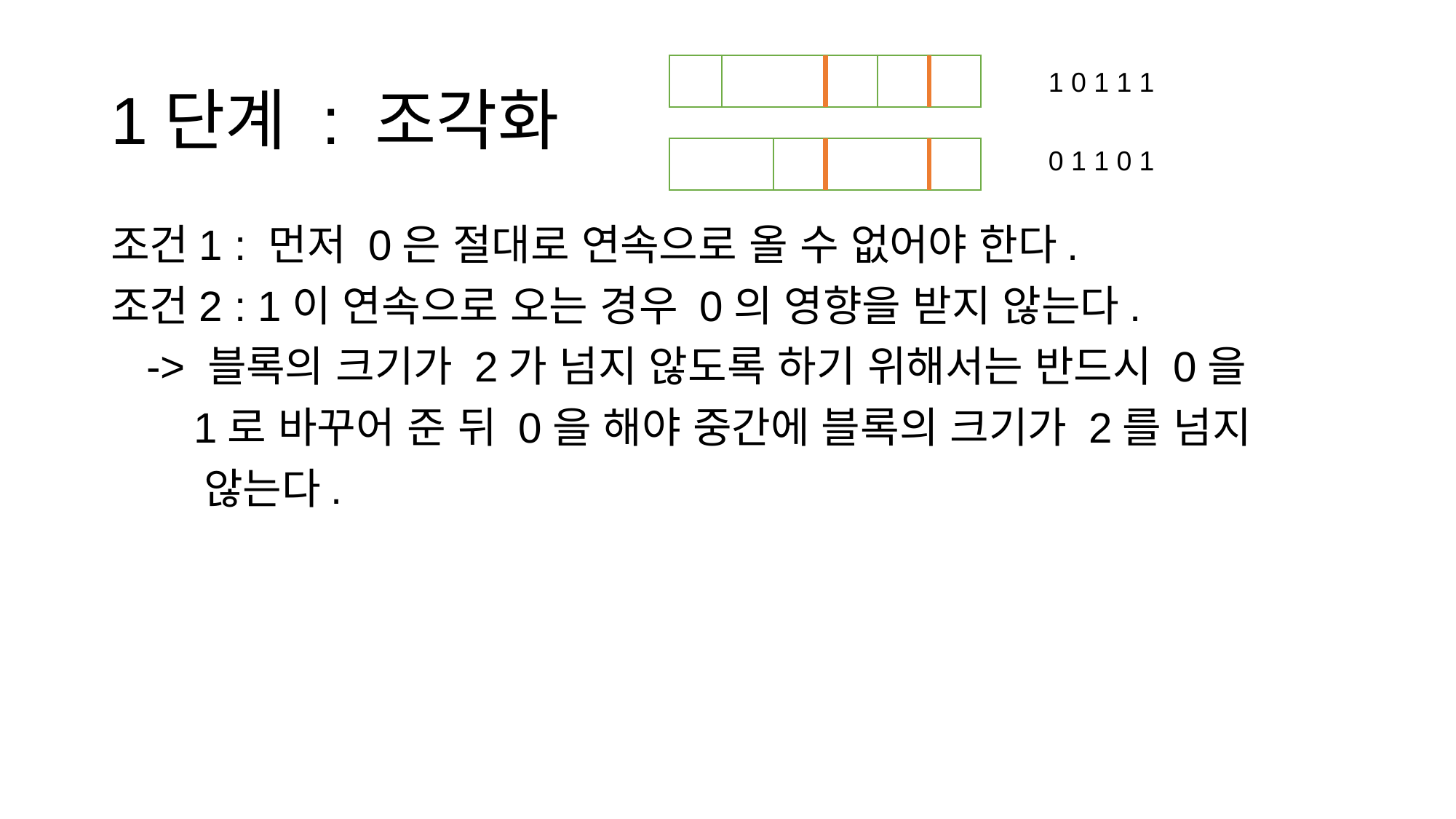

# 1단계 : 조각화

1 0 1 1 1

0 1 1 0 1
조건1 : 먼저 0은 절대로 연속으로 올 수 없어야 한다.
조건2 : 1이 연속으로 오는 경우 0의 영향을 받지 않는다.
   -> 블록의 크기가 2가 넘지 않도록 하기 위해서는 반드시 0을
       1로 바꾸어 준 뒤 0을 해야 중간에 블록의 크기가 2를 넘지
       않는다.